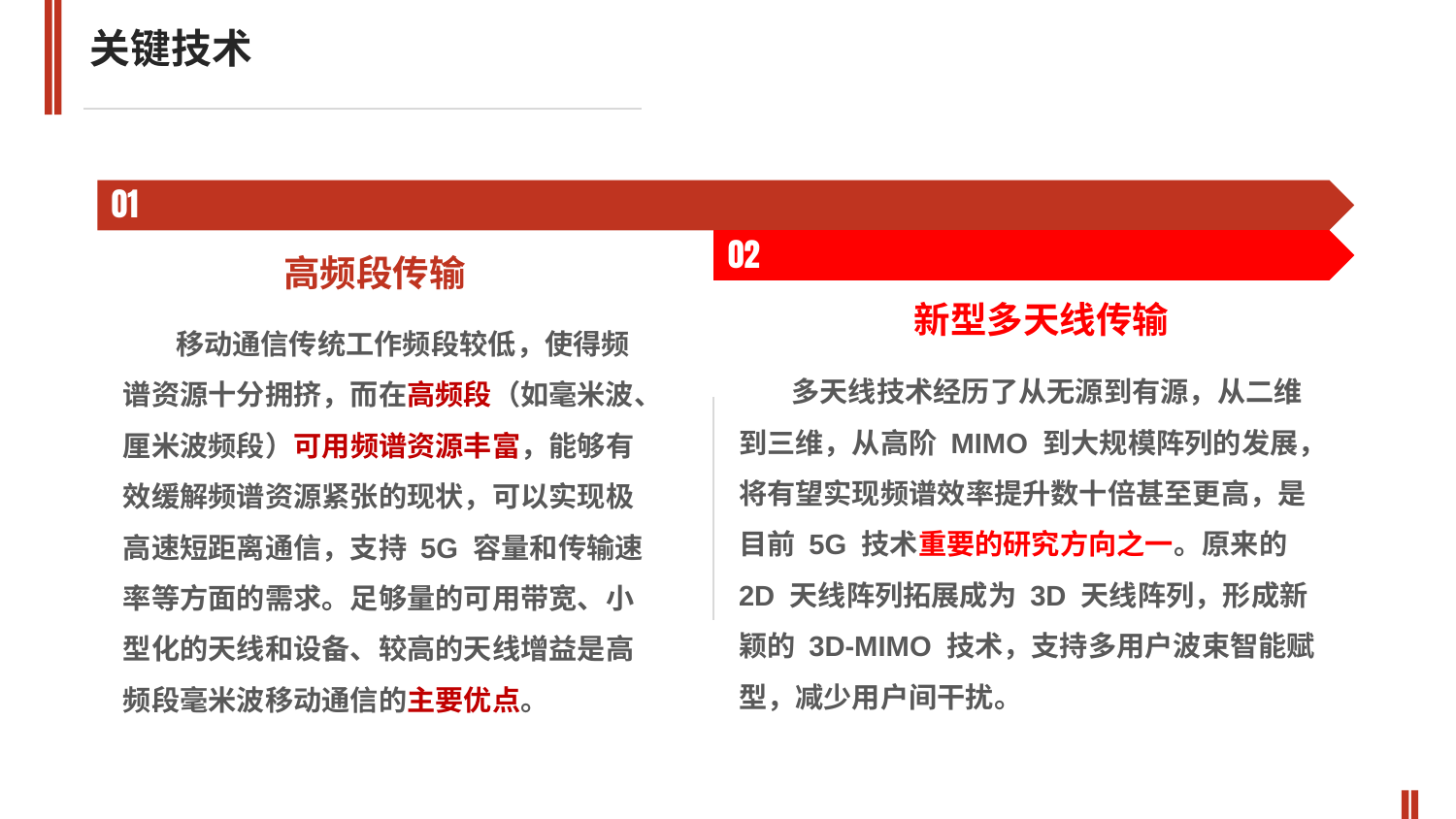

关键技术
01
02
高频段传输
新型多天线传输
       移动通信传统工作频段较低，使得频谱资源十分拥挤，而在高频段（如毫米波、厘米波频段）可用频谱资源丰富，能够有效缓解频谱资源紧张的现状，可以实现极高速短距离通信，支持 5G 容量和传输速率等方面的需求。足够量的可用带宽、小型化的天线和设备、较高的天线增益是高频段毫米波移动通信的主要优点。

       多天线技术经历了从无源到有源，从二维到三维，从高阶 MIMO 到大规模阵列的发展，将有望实现频谱效率提升数十倍甚至更高，是目前 5G 技术重要的研究方向之一。原来的 2D 天线阵列拓展成为 3D 天线阵列，形成新颖的 3D-MIMO 技术，支持多用户波束智能赋型，减少用户间干扰。